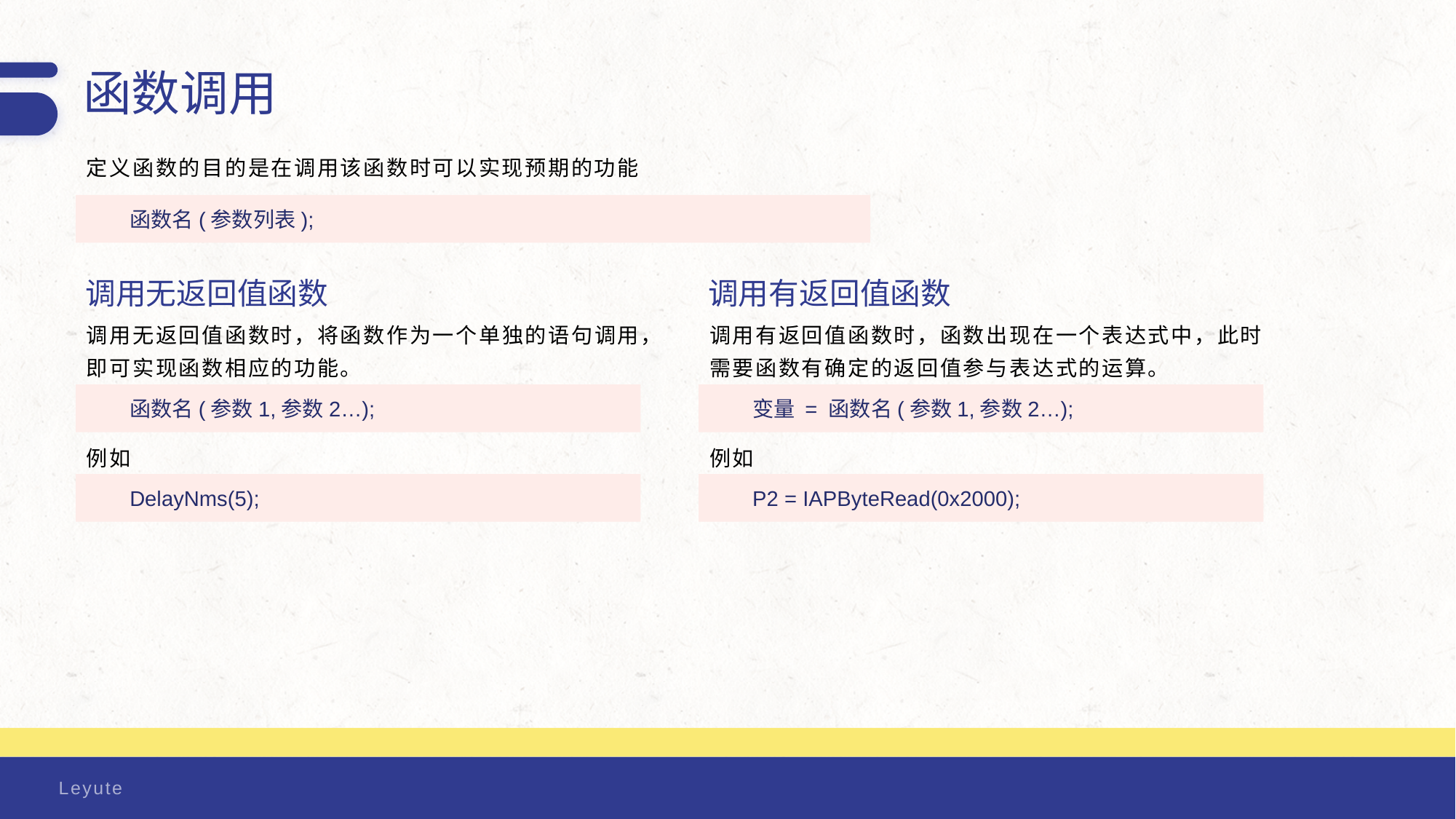

函数调用
定义函数的目的是在调用该函数时可以实现预期的功能
函数名(参数列表);
调用无返回值函数
调用有返回值函数
调用无返回值函数时，将函数作为一个单独的语句调用，即可实现函数相应的功能。
调用有返回值函数时，函数出现在一个表达式中，此时需要函数有确定的返回值参与表达式的运算。
函数名(参数1,参数2…);
变量 = 函数名(参数1,参数2…);
例如
例如
DelayNms(5);
P2 = IAPByteRead(0x2000);